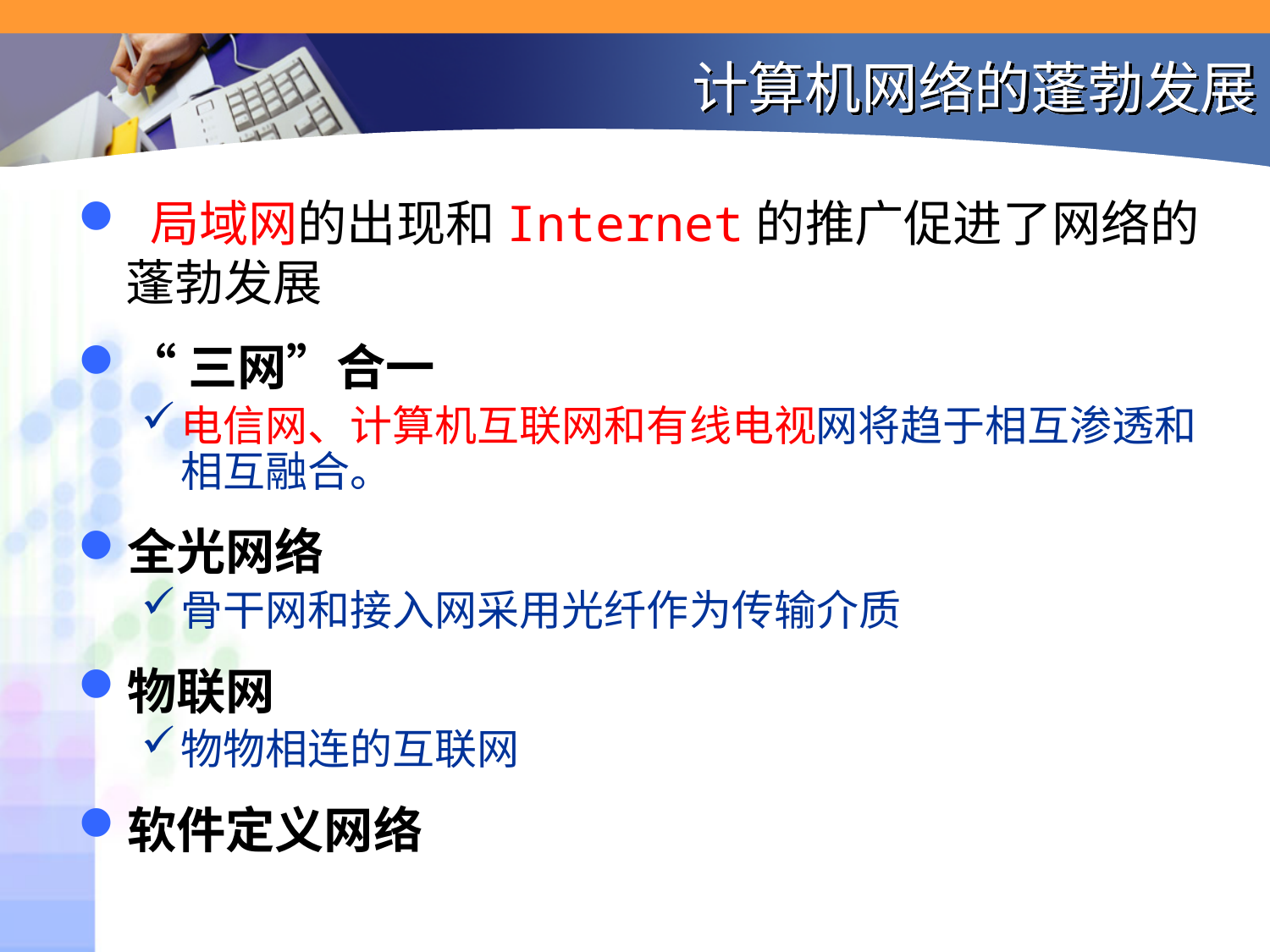

# 计算机网络的蓬勃发展
 局域网的出现和Internet的推广促进了网络的蓬勃发展
“三网”合一
电信网、计算机互联网和有线电视网将趋于相互渗透和相互融合。
全光网络
骨干网和接入网采用光纤作为传输介质
物联网
物物相连的互联网
软件定义网络